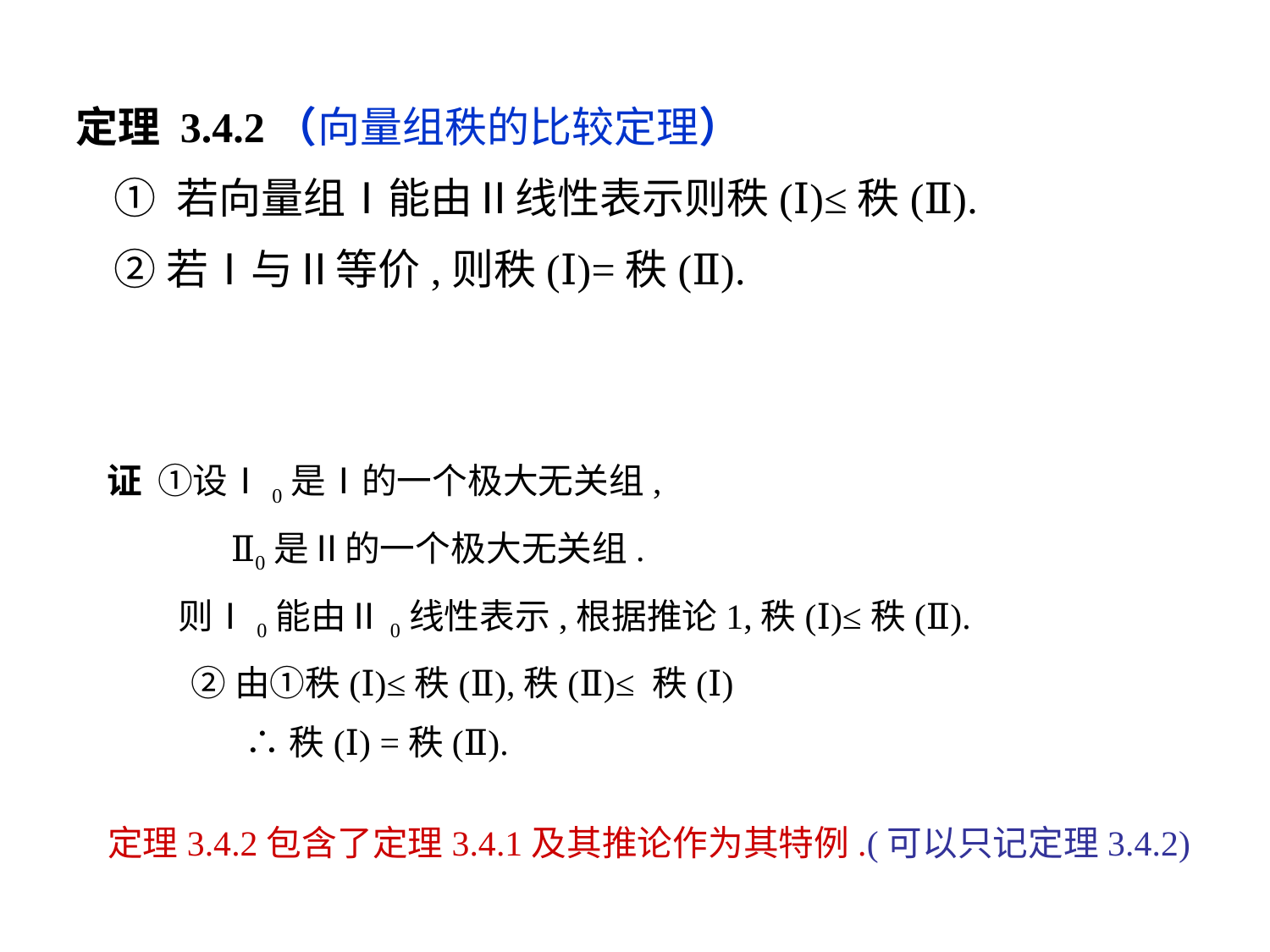

定理 3.4.2（向量组秩的比较定理）
    ① 若向量组Ⅰ能由Ⅱ线性表示则秩(Ⅰ)≤秩(Ⅱ).
    ②若Ⅰ与Ⅱ等价,则秩(Ⅰ)=秩(Ⅱ).
证  ①设Ⅰ0是Ⅰ的一个极大无关组,
              Ⅱ0是Ⅱ的一个极大无关组.
        则Ⅰ0能由Ⅱ0线性表示,根据推论1,秩(Ⅰ)≤秩(Ⅱ).
  ②由①秩(Ⅰ)≤秩(Ⅱ),秩(Ⅱ)≤ 秩(Ⅰ)
         ∴秩(Ⅰ) =秩(Ⅱ).
定理3.4.2包含了定理3.4.1及其推论作为其特例.(可以只记定理3.4.2)